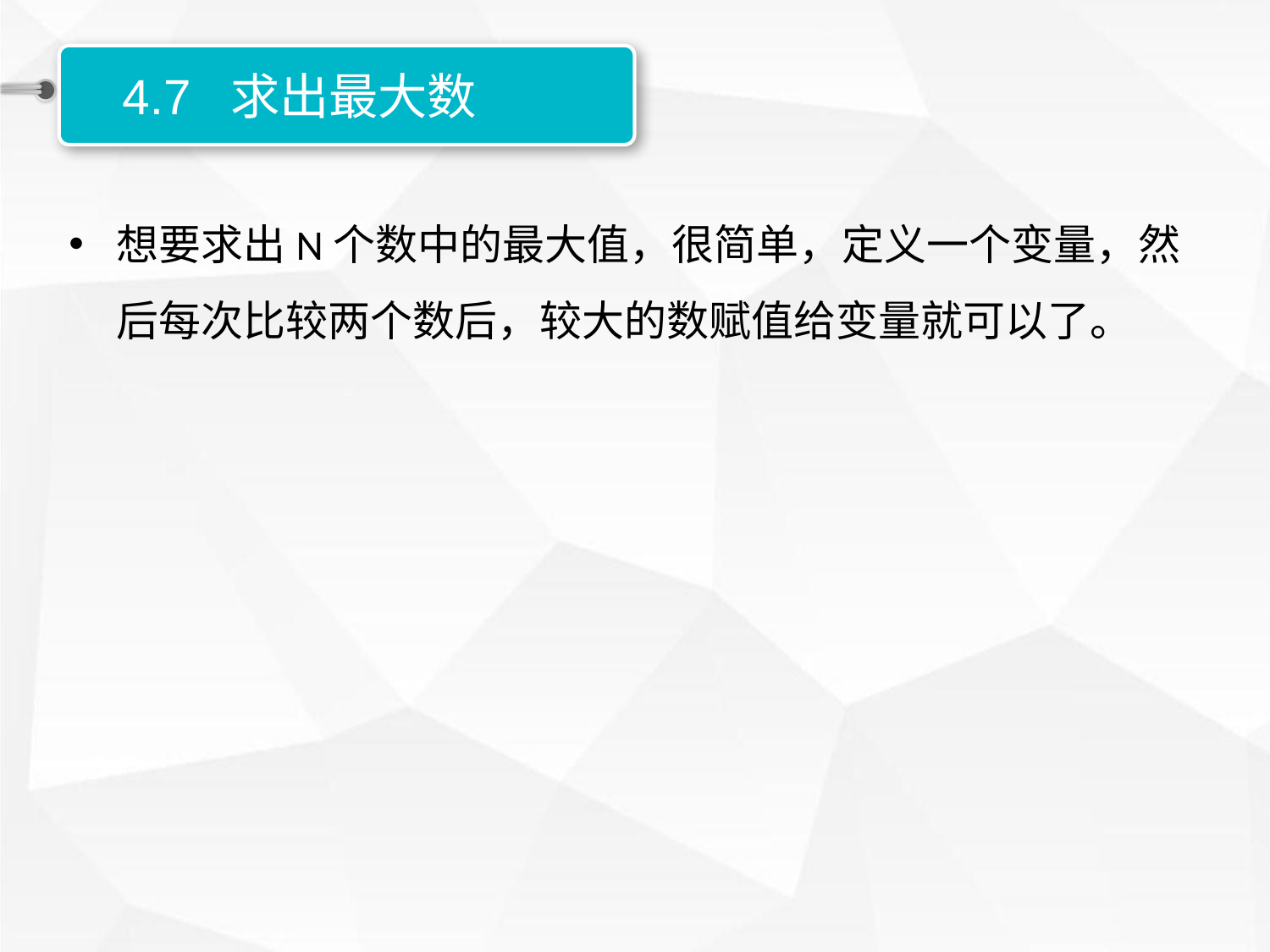

4.7  求出最大数

想要求出N个数中的最大值，很简单，定义一个变量，然后每次比较两个数后，较大的数赋值给变量就可以了。